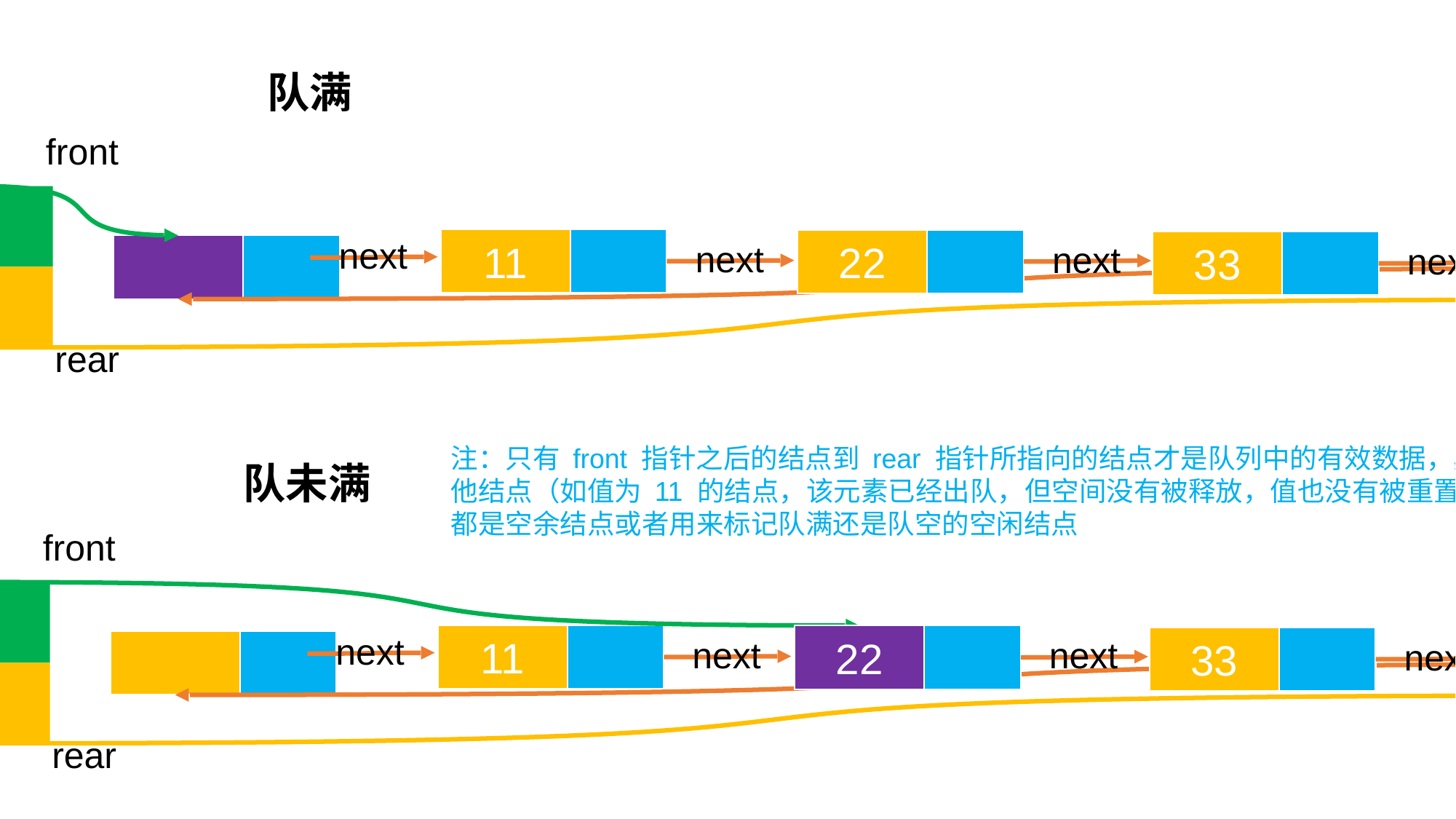

队满
front

next
11

next
22

next
33

next
queue

44

next
rear
队未满
front

next
11

next
22

next
33

next
queue

44

next
rear
注：只有 front 指针之后的结点到 rear 指针所指向的结点才是队列中的有效数据，其他结点（如值为 11 的结点，该元素已经出队，但空间没有被释放，值也没有被重置）都是空余结点或者用来标记队满还是队空的空闲结点